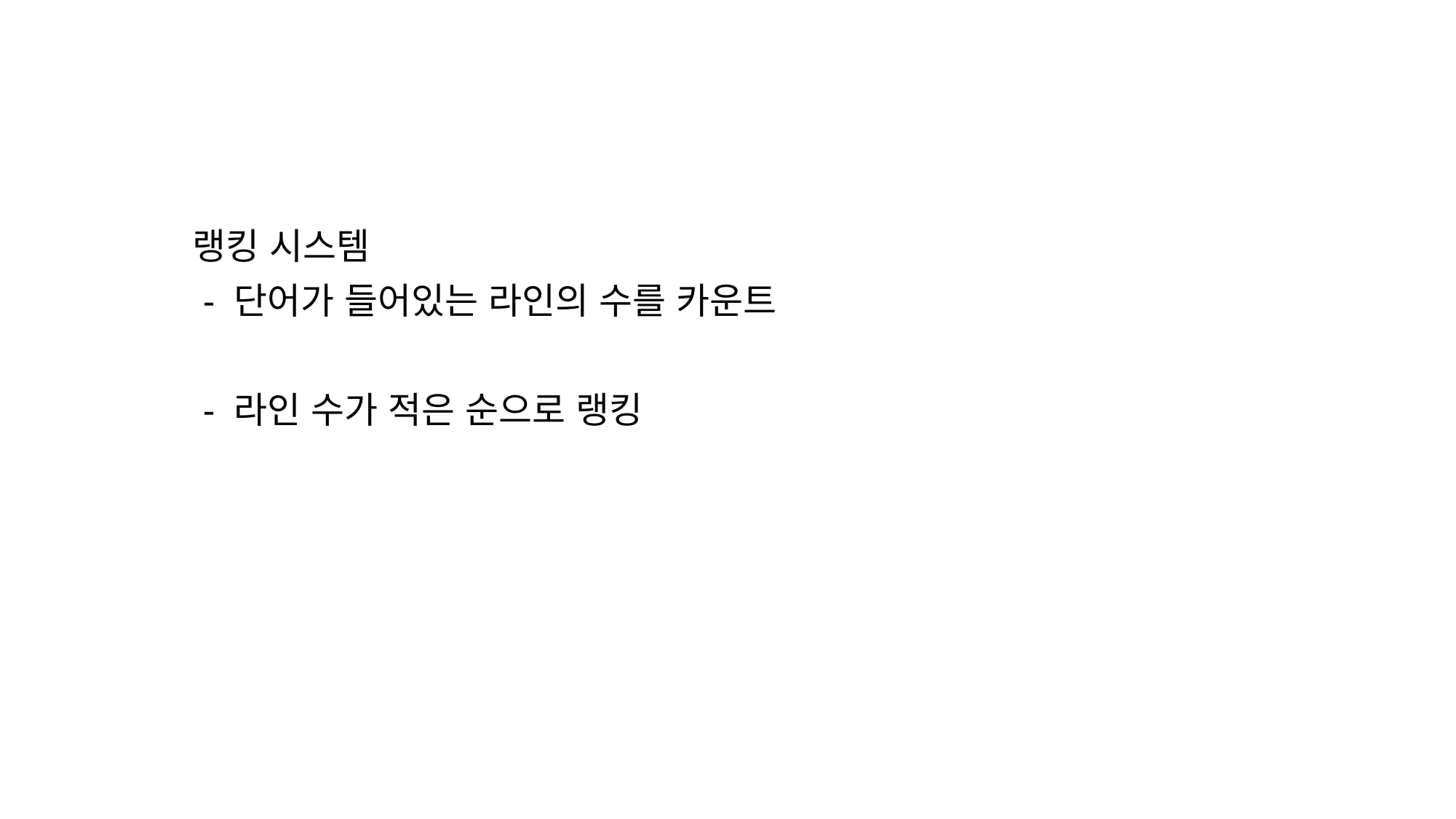

랭킹 시스템
 - 단어가 들어있는 라인의 수를 카운트

 - 라인 수가 적은 순으로 랭킹